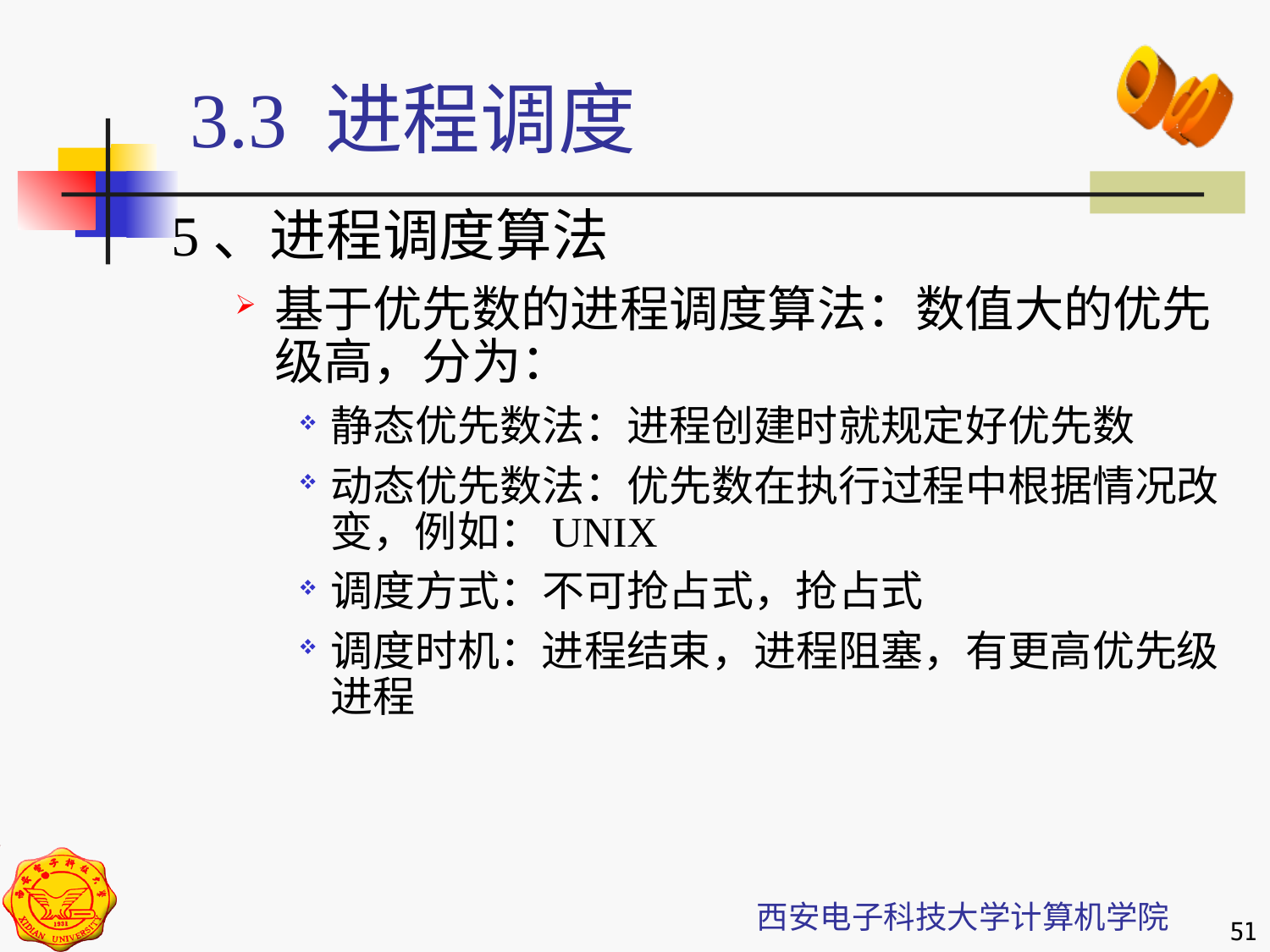

3.3 进程调度
5、进程调度算法
基于优先数的进程调度算法：数值大的优先级高，分为：
静态优先数法：进程创建时就规定好优先数
动态优先数法：优先数在执行过程中根据情况改变，例如：UNIX
调度方式：不可抢占式，抢占式
调度时机：进程结束，进程阻塞，有更高优先级进程

51